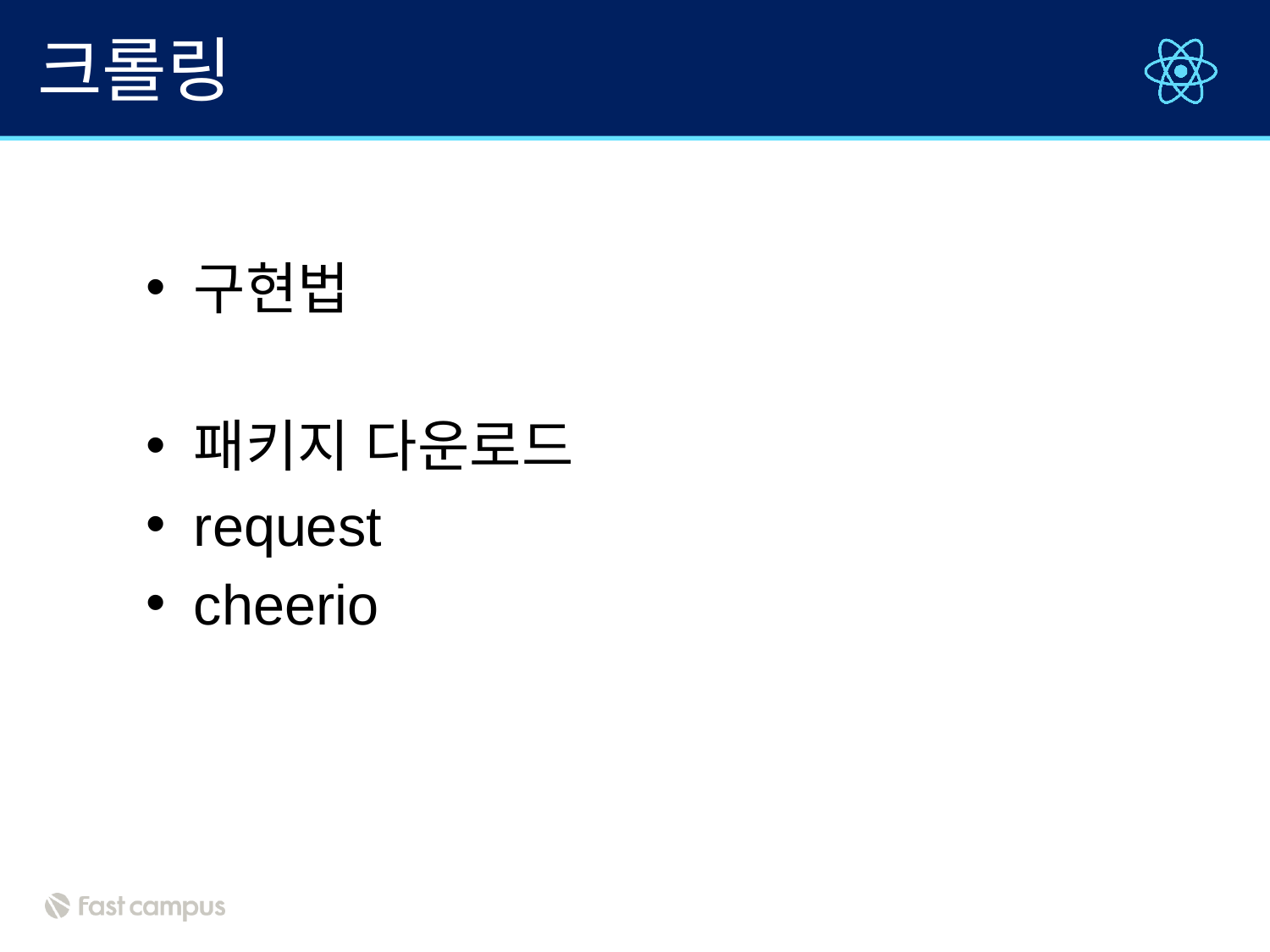

# 크롤링
구현법

패키지 다운로드
request
cheerio